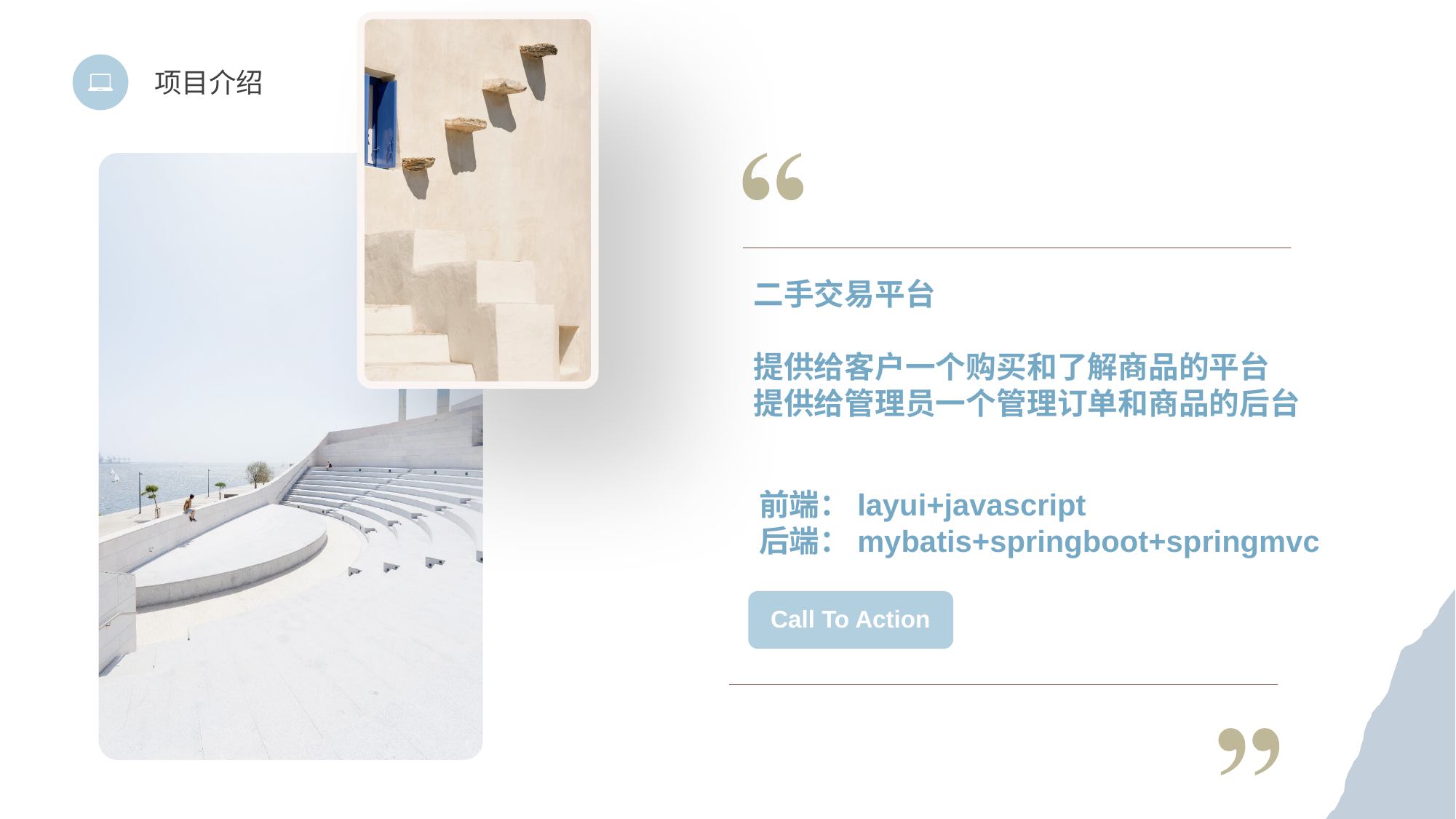

项目介绍

二手交易平台

提供给客户一个购买和了解商品的平台
提供给管理员一个管理订单和商品的后台

前端：layui+javascript
后端：mybatis+springboot+springmvc

Call To Action